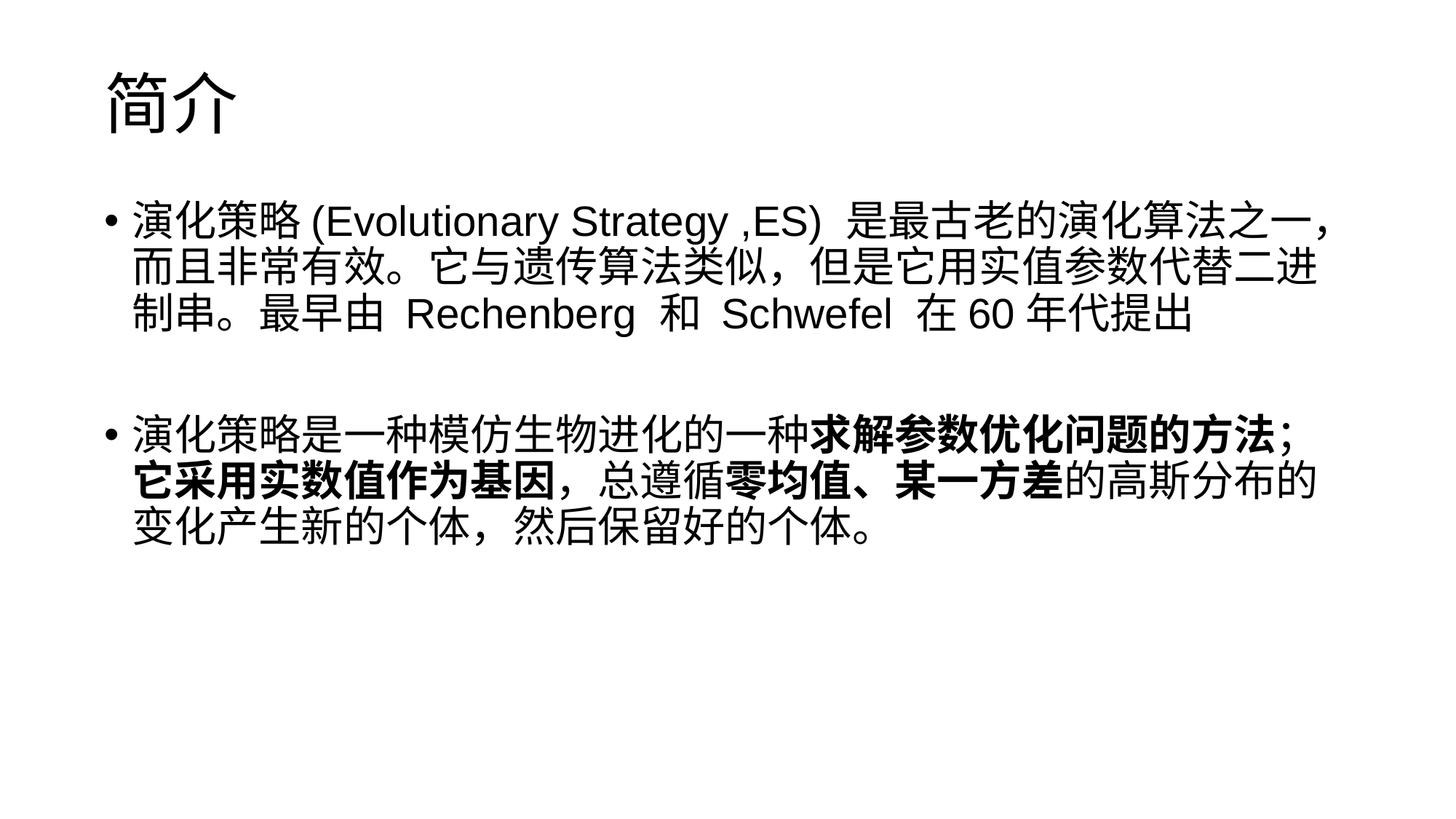

简介
演化策略(Evolutionary Strategy ,ES) 是最古老的演化算法之一，而且非常有效。它与遗传算法类似，但是它用实值参数代替二进制串。最早由 Rechenberg 和 Schwefel 在60年代提出

演化策略是一种模仿生物进化的一种求解参数优化问题的方法；它采用实数值作为基因，总遵循零均值、某一方差的高斯分布的变化产生新的个体，然后保留好的个体。